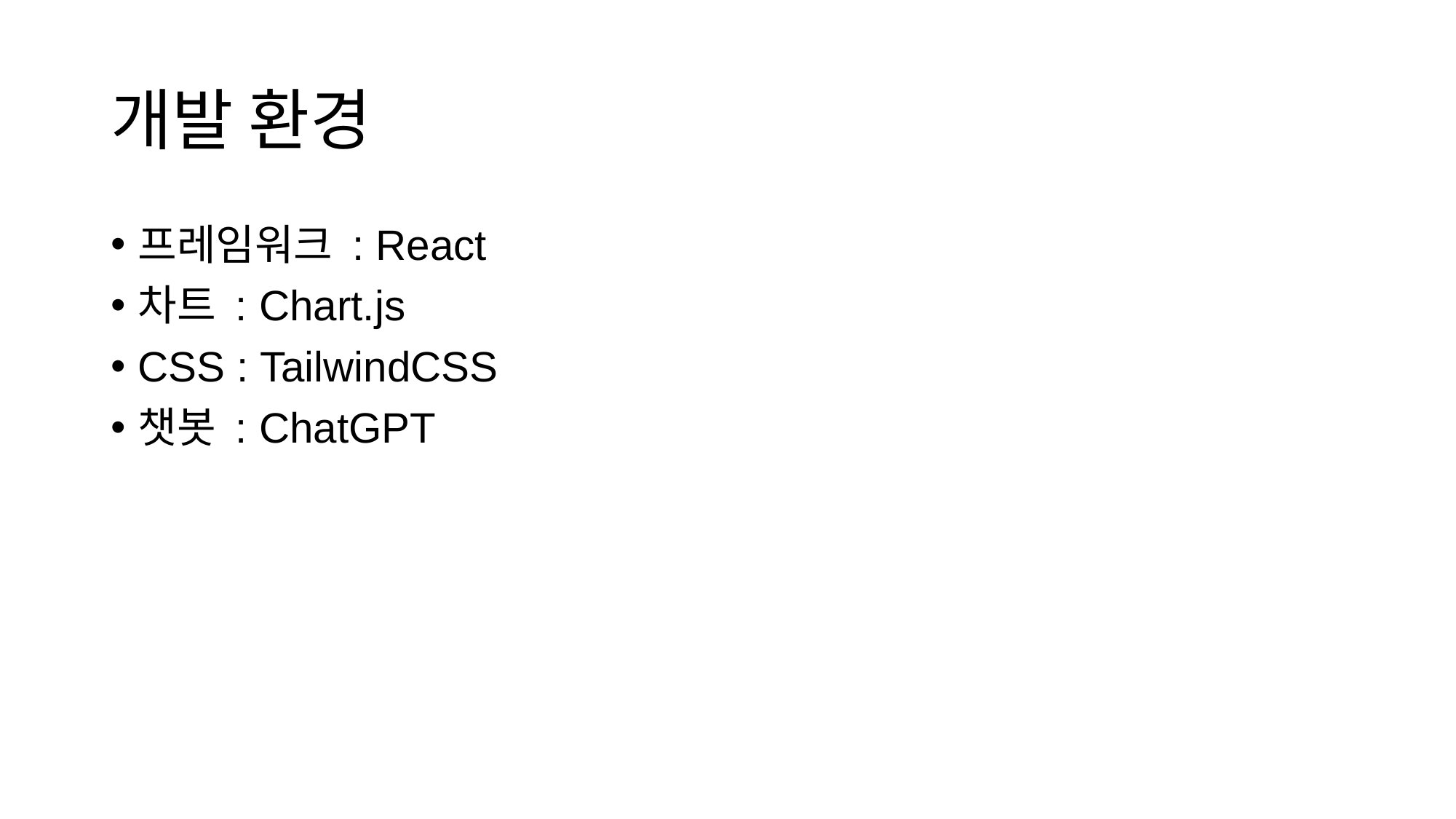

# 개발 환경
프레임워크 : React
차트 : Chart.js
CSS : TailwindCSS
챗봇 : ChatGPT